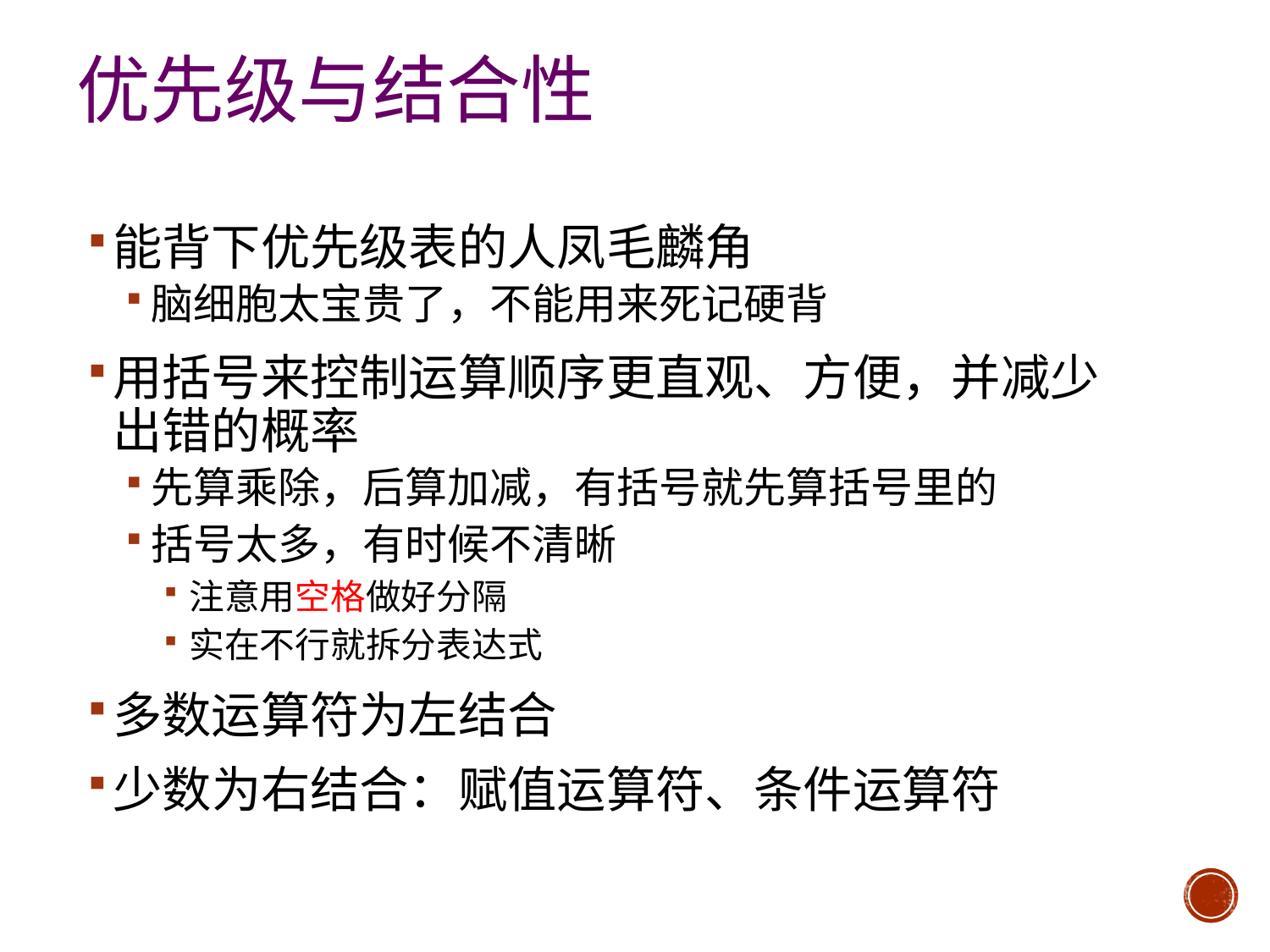

# 优先级与结合性
能背下优先级表的人凤毛麟角
脑细胞太宝贵了，不能用来死记硬背
用括号来控制运算顺序更直观、方便，并减少出错的概率
先算乘除，后算加减，有括号就先算括号里的
括号太多，有时候不清晰
注意用空格做好分隔
实在不行就拆分表达式
多数运算符为左结合
少数为右结合：赋值运算符、条件运算符

54